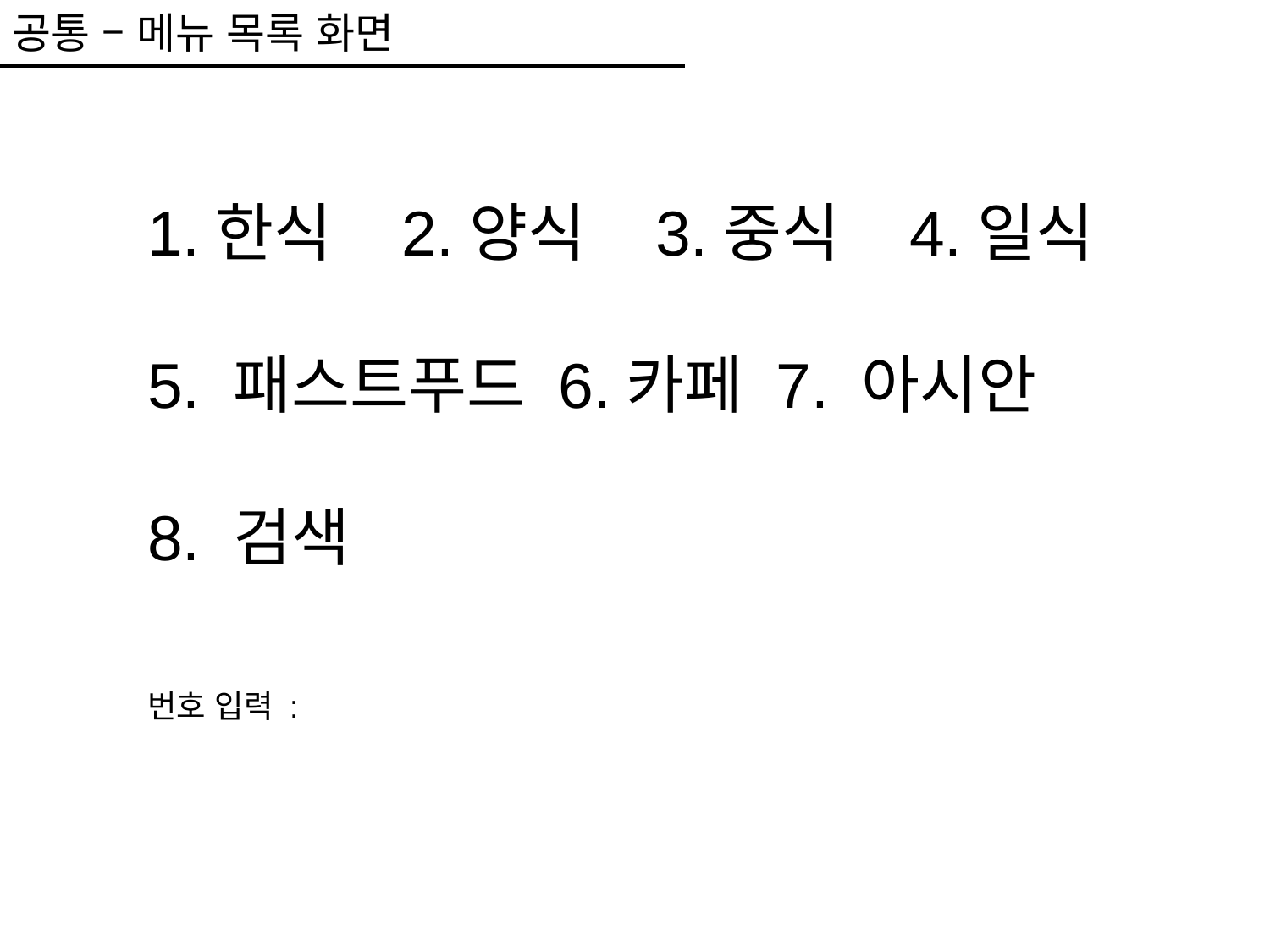

공통 – 메뉴 목록 화면
1.한식	2.양식	3.중식	4.일식

5. 패스트푸드 6.카페 7. 아시안

8. 검색
번호 입력 :